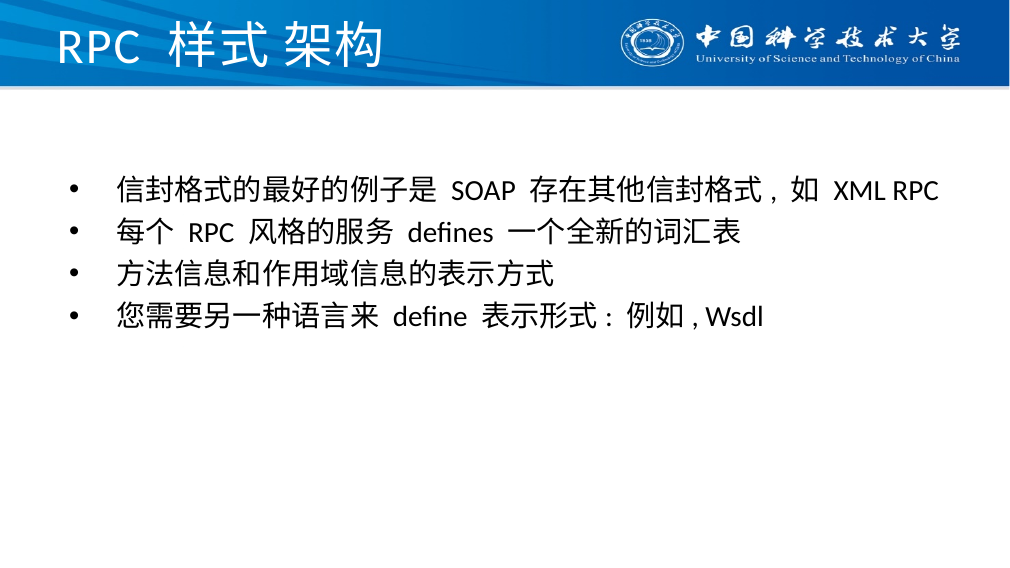

# RPC 样式 架构
信封格式的最好的例子是 SOAP 存在其他信封格式, 如 XML RPC
每个 RPC 风格的服务 deﬁnes 一个全新的词汇表
方法信息和作用域信息的表示方式
您需要另一种语言来 deﬁne 表示形式: 例如, Wsdl